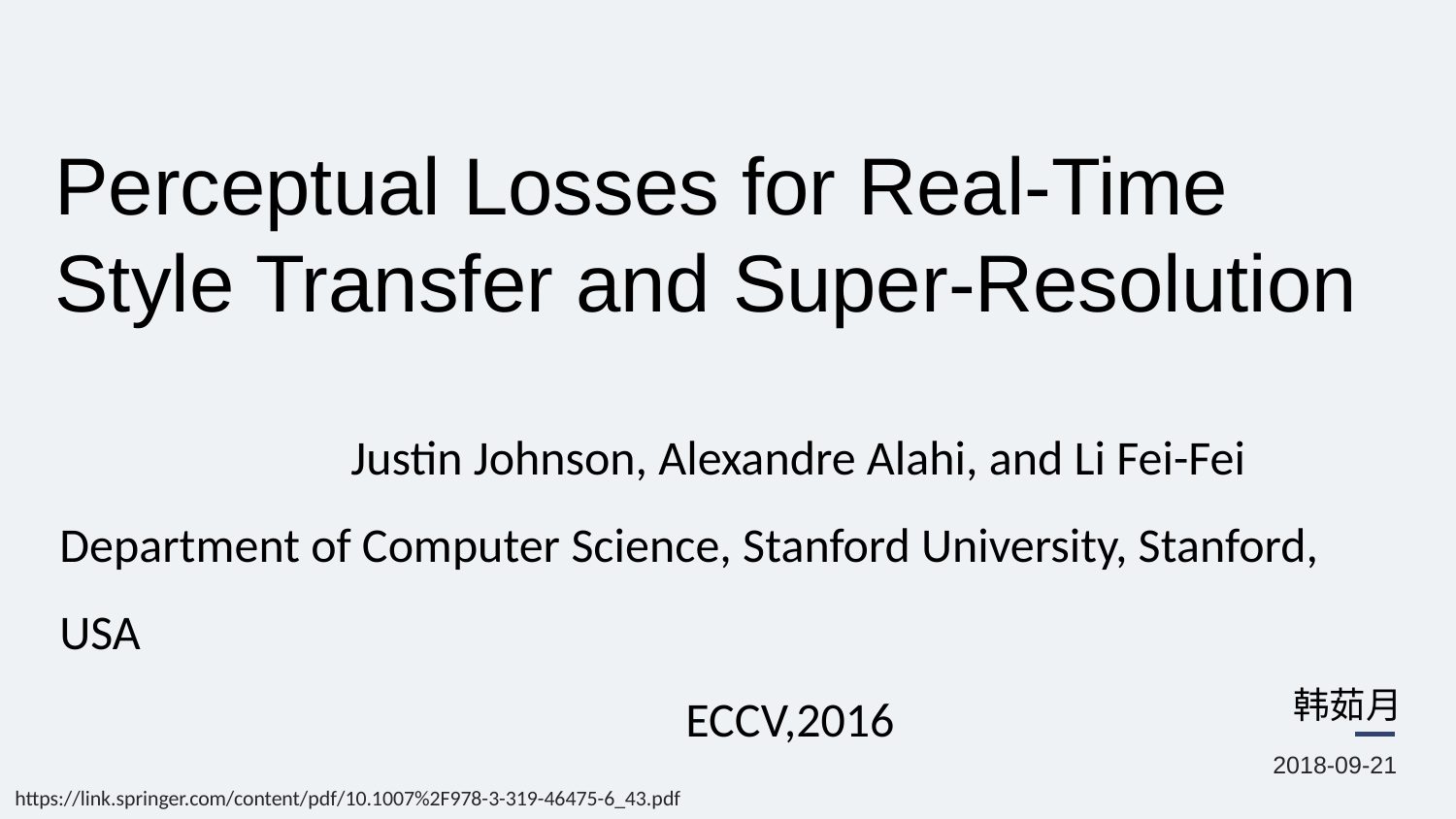

Perceptual Losses for Real-Time Style Transfer and Super-Resolution
		Justin Johnson, Alexandre Alahi, and Li Fei-Fei
Department of Computer Science, Stanford University, Stanford, USA
				    ECCV,2016
韩茹月
2018-09-21
https://link.springer.com/content/pdf/10.1007%2F978-3-319-46475-6_43.pdf